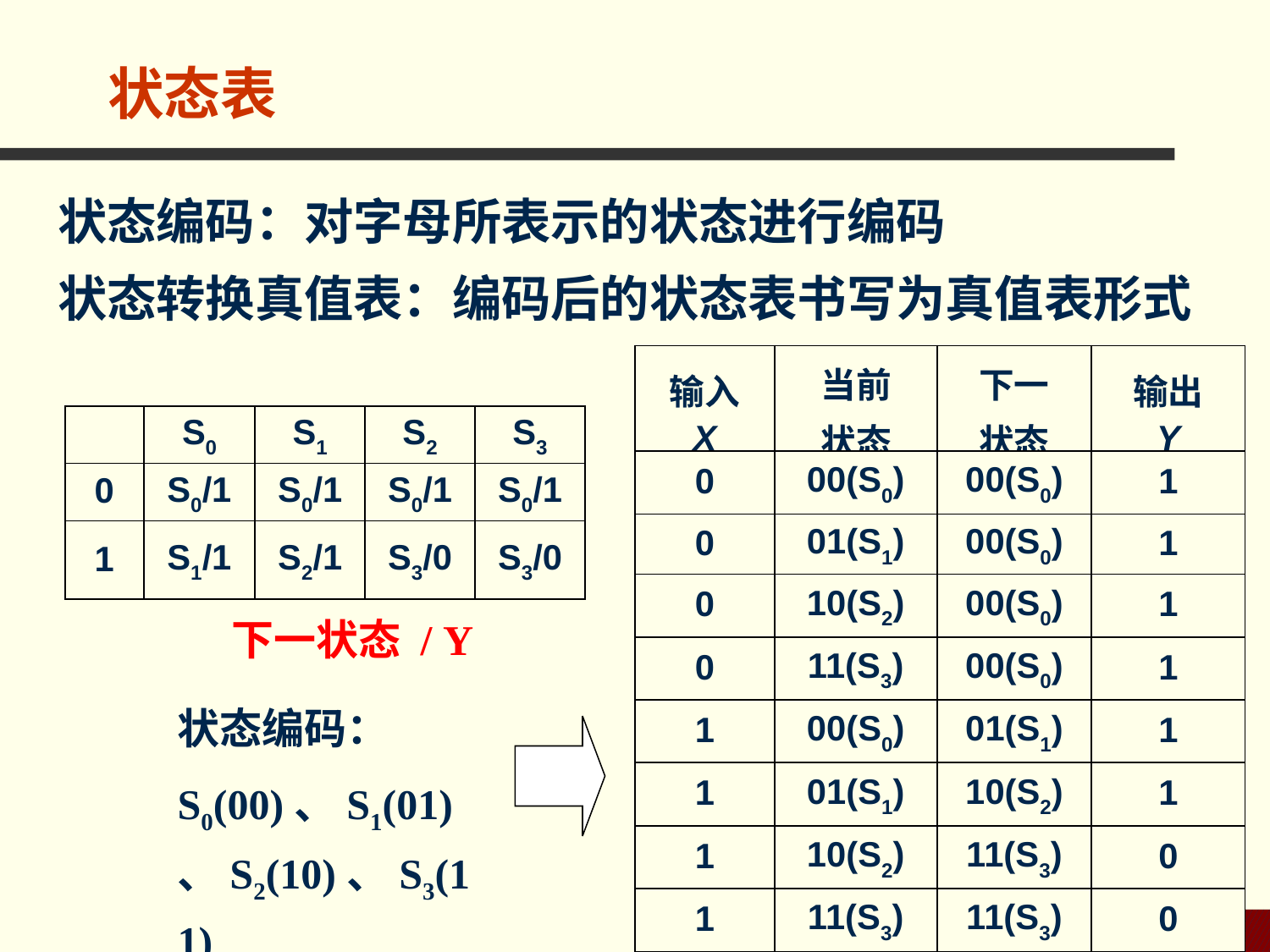

状态表
状态编码：对字母所表示的状态进行编码
状态转换真值表：编码后的状态表书写为真值表形式

| 输入 X | 当前 状态 | 下一 状态 | 输出 Y |
| --- | --- | --- | --- |
|  |  |  |  |
|  |  |  |  |
|  |  |  |  |
|  |  |  |  |
|  |  |  |  |
|  |  |  |  |
|  |  |  |  |
|  |  |  |  |
|  | S0 | S1 | S2 | S3 |
| --- | --- | --- | --- | --- |
| 0 | S0/1 | S0/1 | S0/1 | S0/1 |
| 1 | S1/1 | S2/1 | S3/0 | S3/0 |
| 0 | 00(S0) | 00(S0) | 1 |
| --- | --- | --- | --- |
| 0 | 01(S1) | 00(S0) | 1 |
| 0 | 10(S2) | 00(S0) | 1 |
| 0 | 11(S3) | 00(S0) | 1 |
| 1 | 00(S0) | 01(S1) | 1 |
| 1 | 01(S1) | 10(S2) | 1 |
| 1 | 10(S2) | 11(S3) | 0 |
| 1 | 11(S3) | 11(S3) | 0 |
下一状态 / Y
状态编码：
S0(00)、S1(01)、S2(10)、S3(11)

10